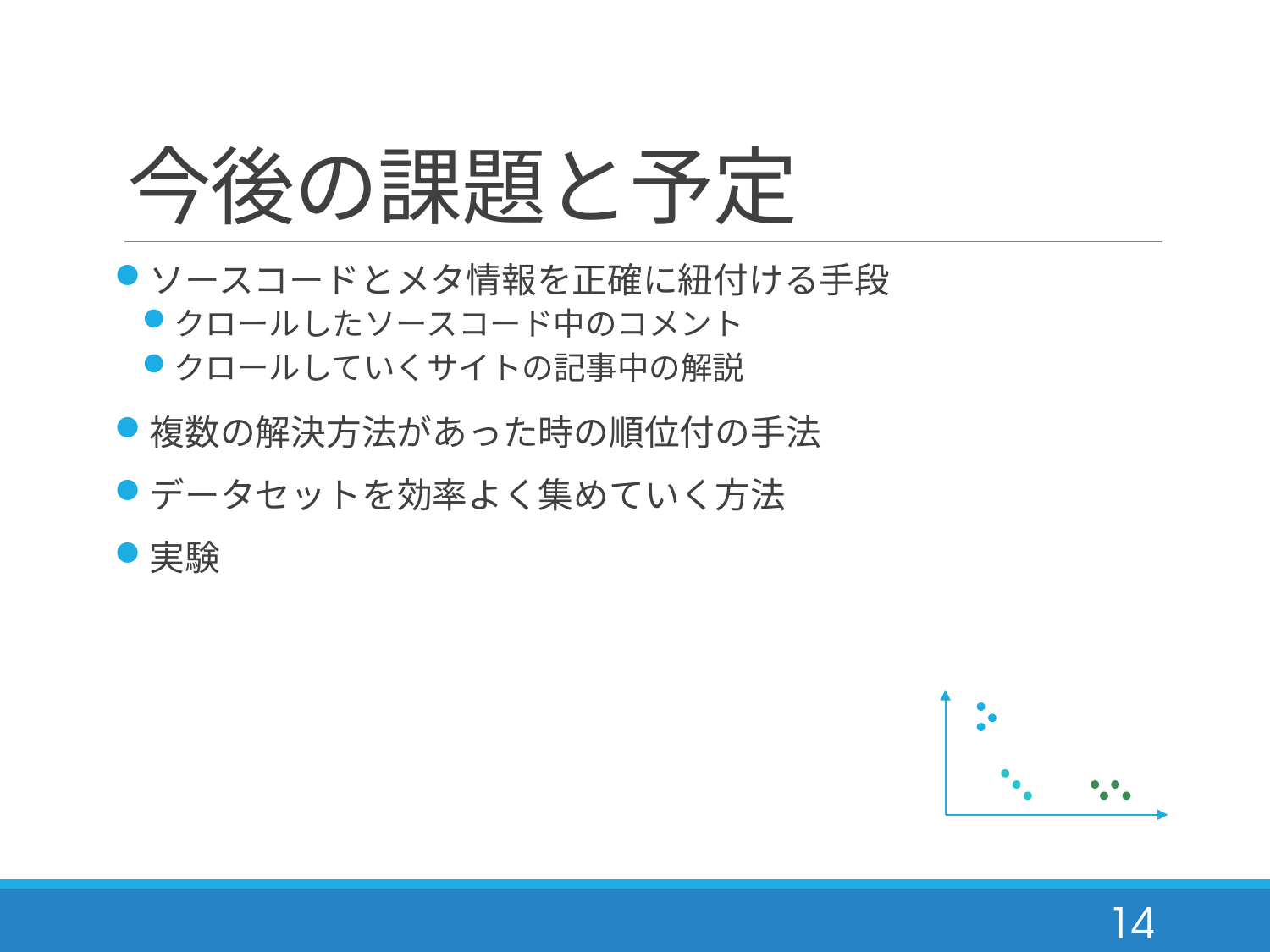

# 今後の課題と予定
ソースコードとメタ情報を正確に紐付ける手段
クロールしたソースコード中のコメント
クロールしていくサイトの記事中の解説
複数の解決方法があった時の順位付の手法
データセットを効率よく集めていく方法
実験

14